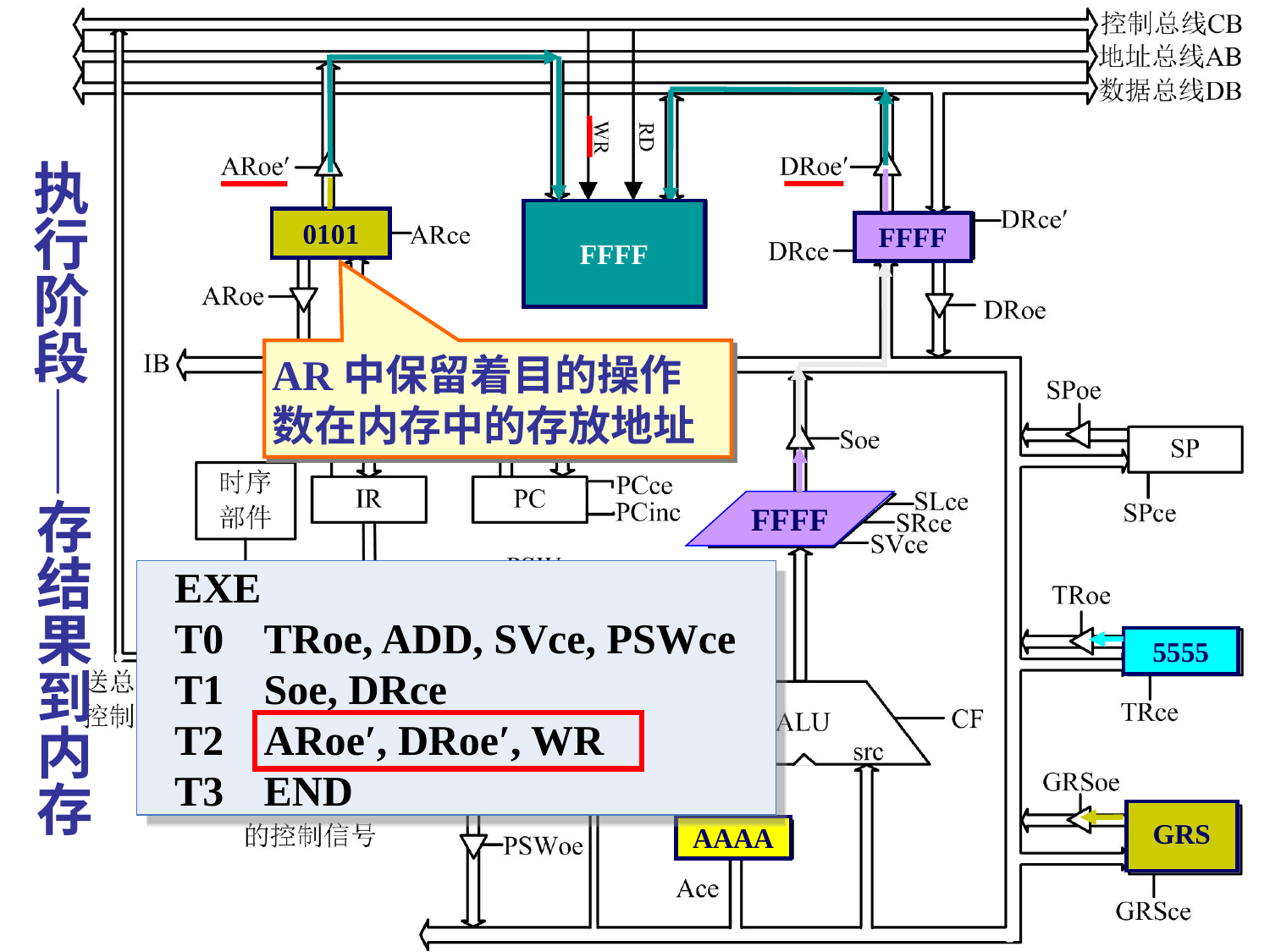

# 执行阶段——存结果到内存

FFFF
0101
FFFF

AR中保留着目的操作数在内存中的存放地址

FFFF
EXE
T0	TRoe, ADD, SVce, PSWce
T1	Soe, DRce
T2	ARoe′, DRoe′, WR
T3	END
5555

GRS
AAAA

25